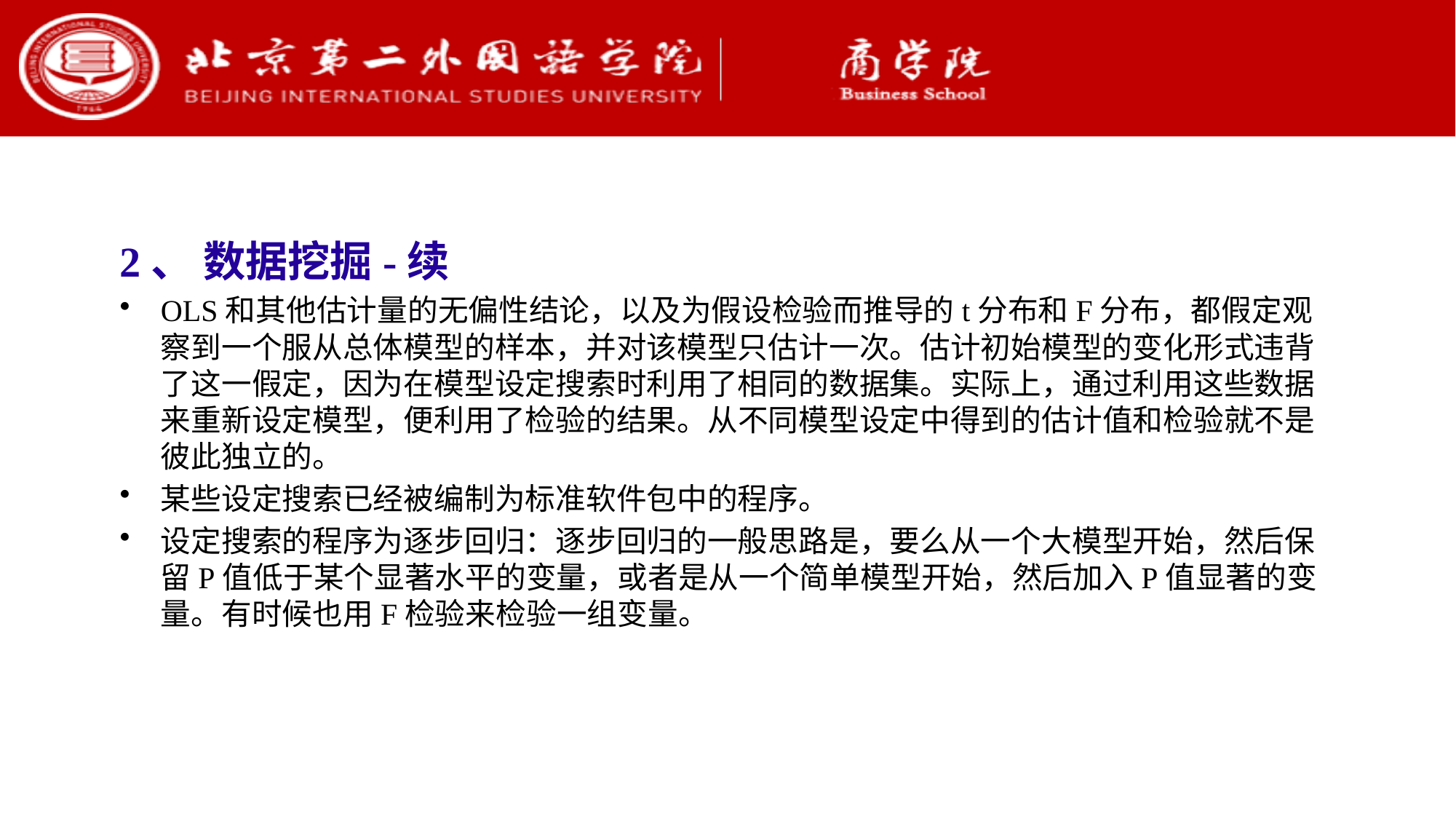

2、 数据挖掘-续
OLS和其他估计量的无偏性结论，以及为假设检验而推导的t分布和F分布，都假定观察到一个服从总体模型的样本，并对该模型只估计一次。估计初始模型的变化形式违背了这一假定，因为在模型设定搜索时利用了相同的数据集。实际上，通过利用这些数据来重新设定模型，便利用了检验的结果。从不同模型设定中得到的估计值和检验就不是彼此独立的。
某些设定搜索已经被编制为标准软件包中的程序。
设定搜索的程序为逐步回归：逐步回归的一般思路是，要么从一个大模型开始，然后保留P值低于某个显著水平的变量，或者是从一个简单模型开始，然后加入P值显著的变量。有时候也用F检验来检验一组变量。